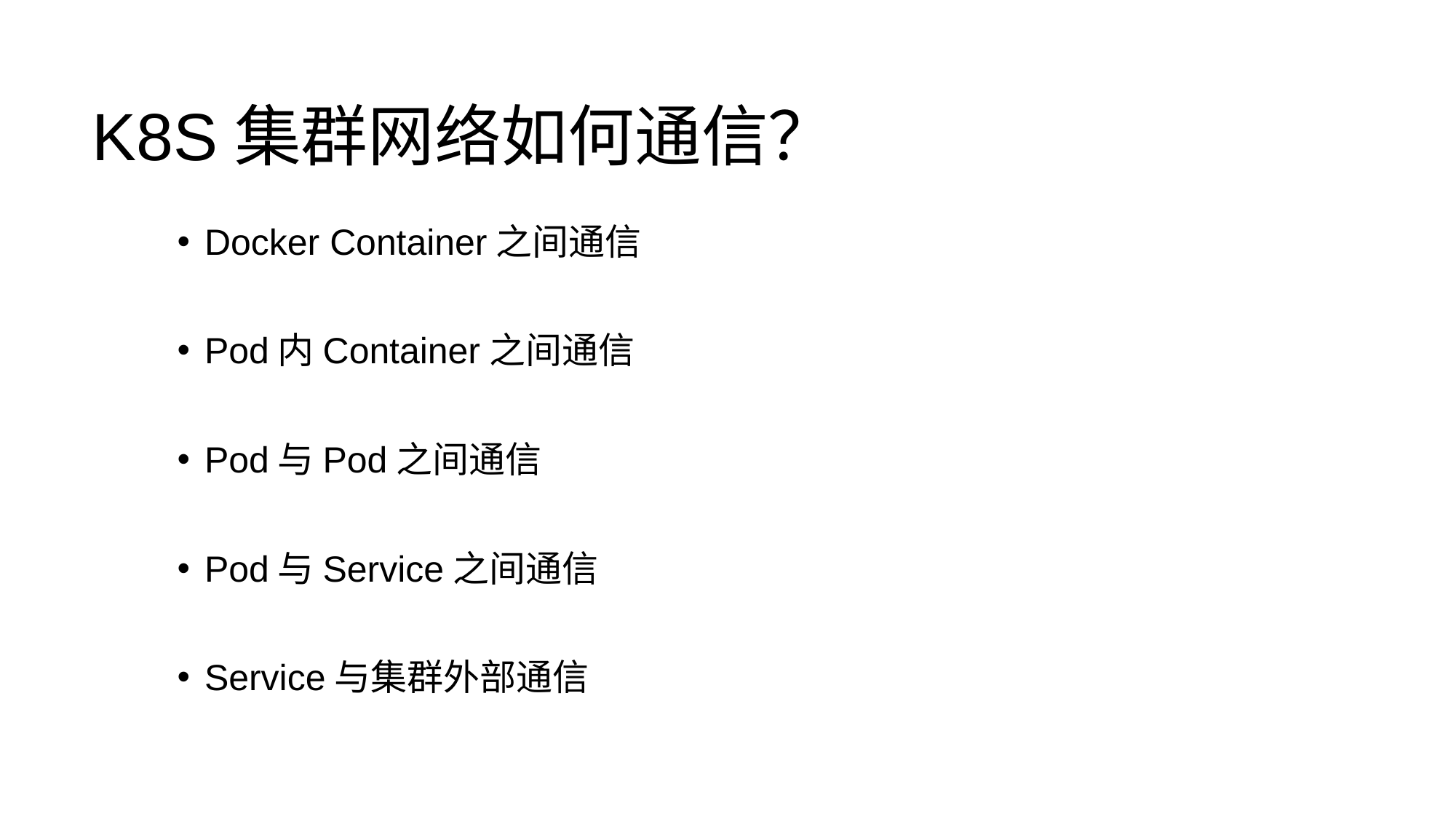

# K8S集群网络如何通信？
Docker Container之间通信

Pod内Container之间通信

Pod与Pod之间通信

Pod与Service之间通信

Service与集群外部通信